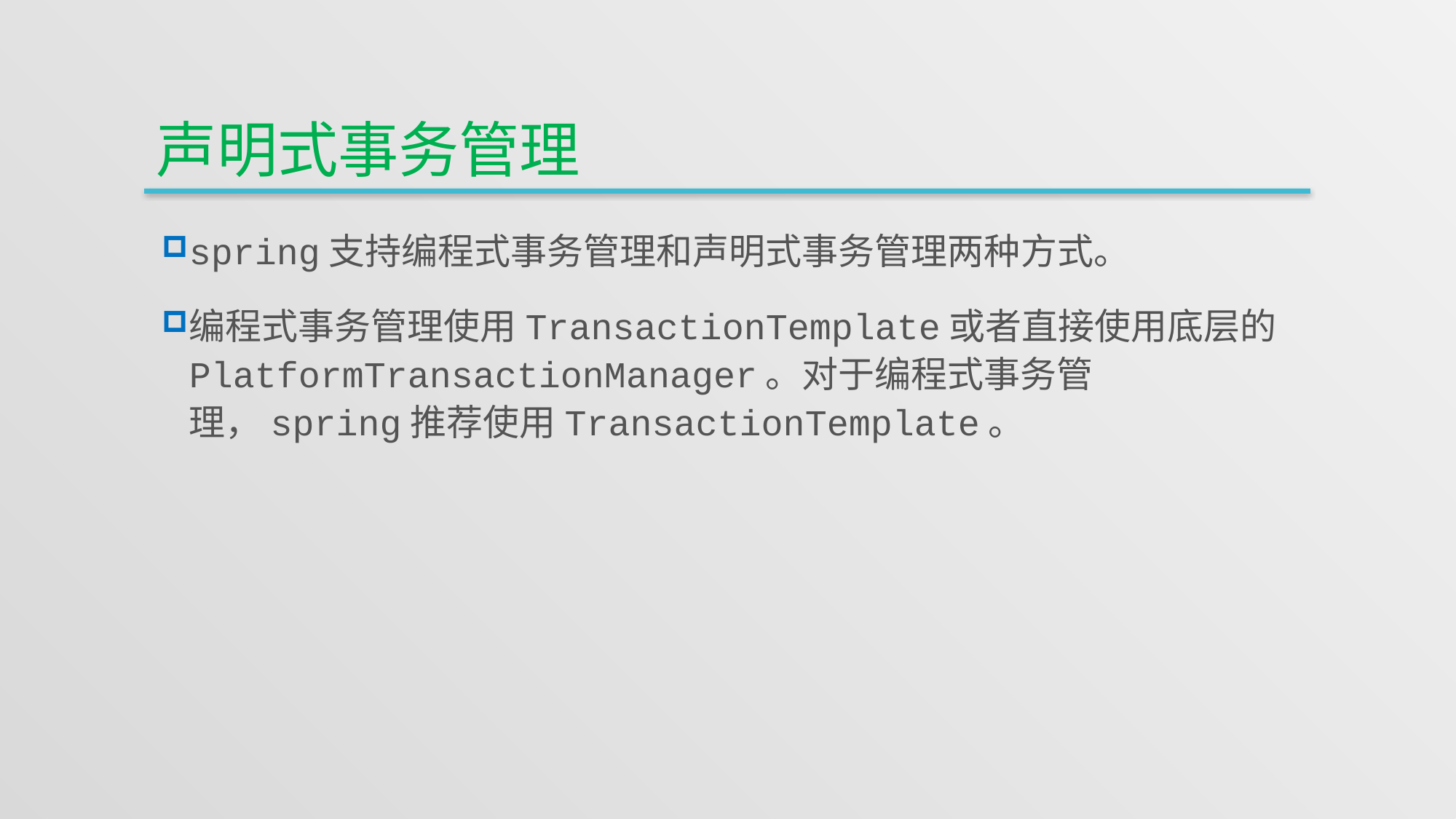

# 声明式事务管理
spring支持编程式事务管理和声明式事务管理两种方式。
编程式事务管理使用TransactionTemplate或者直接使用底层的PlatformTransactionManager。对于编程式事务管理，spring推荐使用TransactionTemplate。